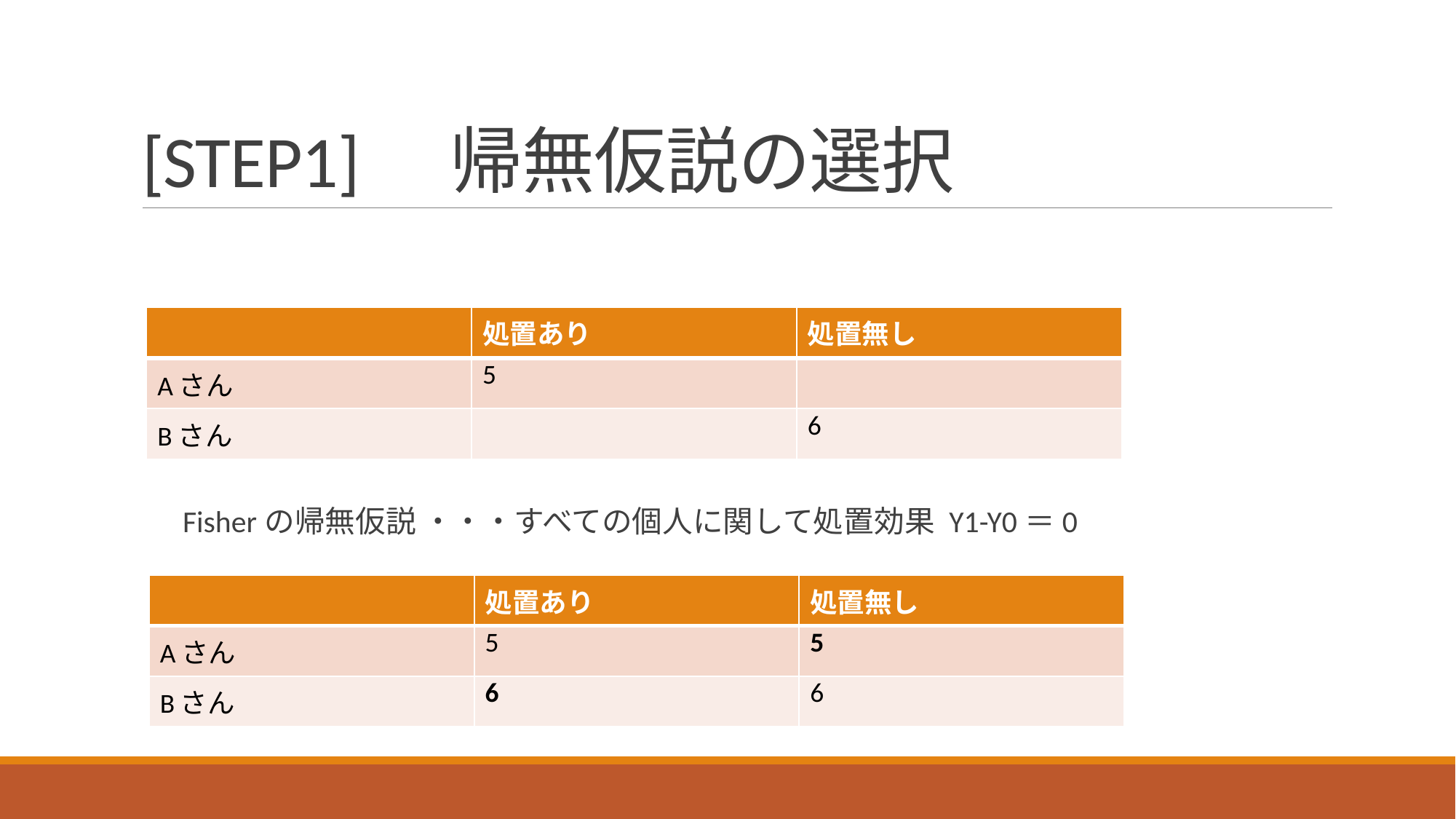

# [STEP1]　帰無仮説の選択

　　Fisherの帰無仮説 ・・・すべての個人に関して処置効果 Y1-Y0＝0
|  | 処置あり | 処置無し |
| --- | --- | --- |
| Aさん | 5 |  |
| Bさん |  | 6 |
|  | 処置あり | 処置無し |
| --- | --- | --- |
| Aさん | 5 | 5 |
| Bさん | 6 | 6 |